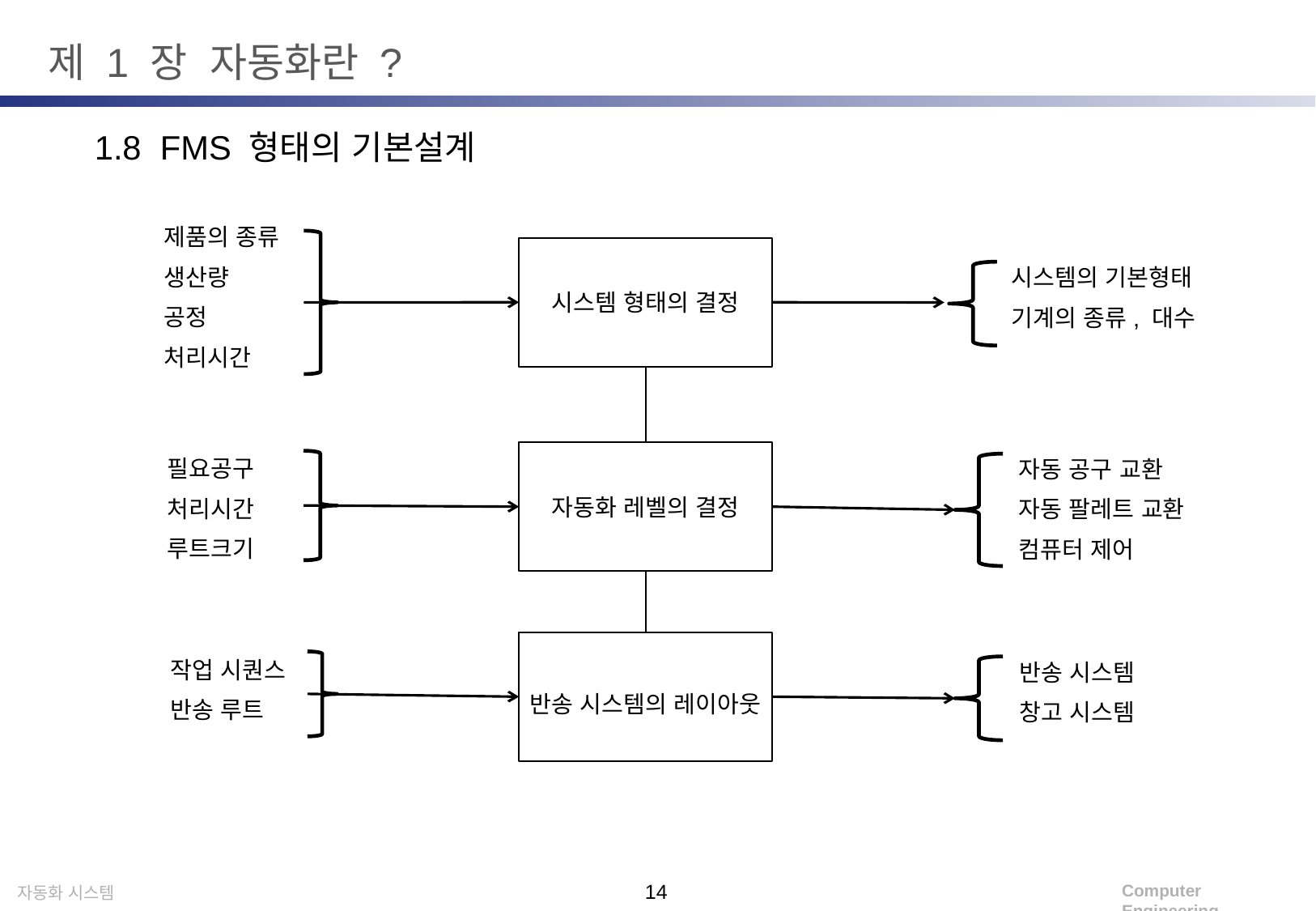

제 1 장  자동화란 ?
1.8  FMS 형태의 기본설계
제품의 종류
생산량
공정
처리시간

시스템 형태의 결정
시스템의 기본형태
기계의 종류, 대수

자동화 레벨의 결정
필요공구
처리시간
루트크기
자동 공구 교환
자동 팔레트 교환
컴퓨터 제어

반송 시스템의 레이아웃
작업 시퀀스
반송 루트

반송 시스템
창고 시스템